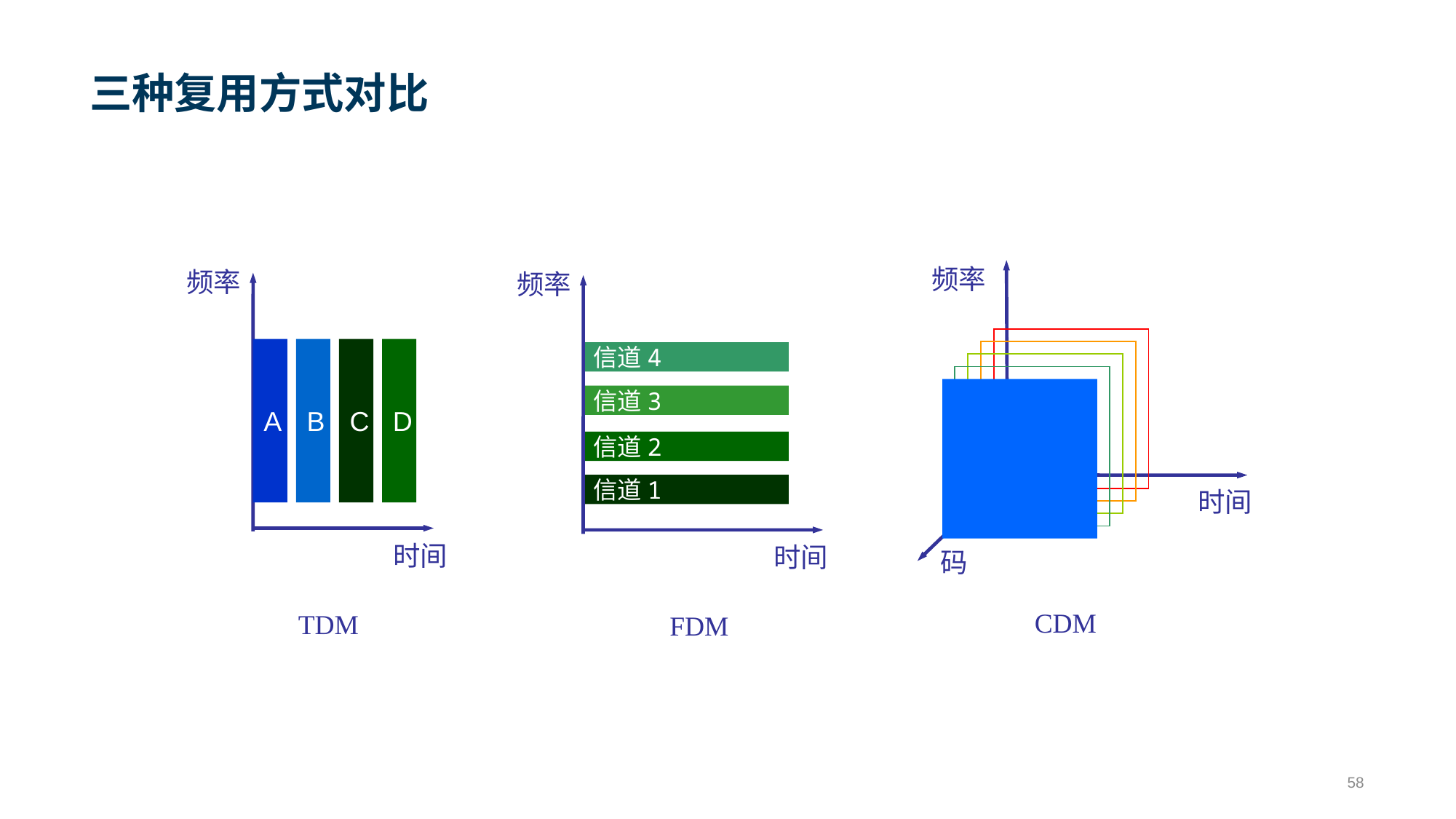

# 三种复用方式对比
频率
频率
频率

A
B
C
D

信道4

信道3

信道2
信道1

时间

时间
时间
码
CDM
TDM
FDM
58